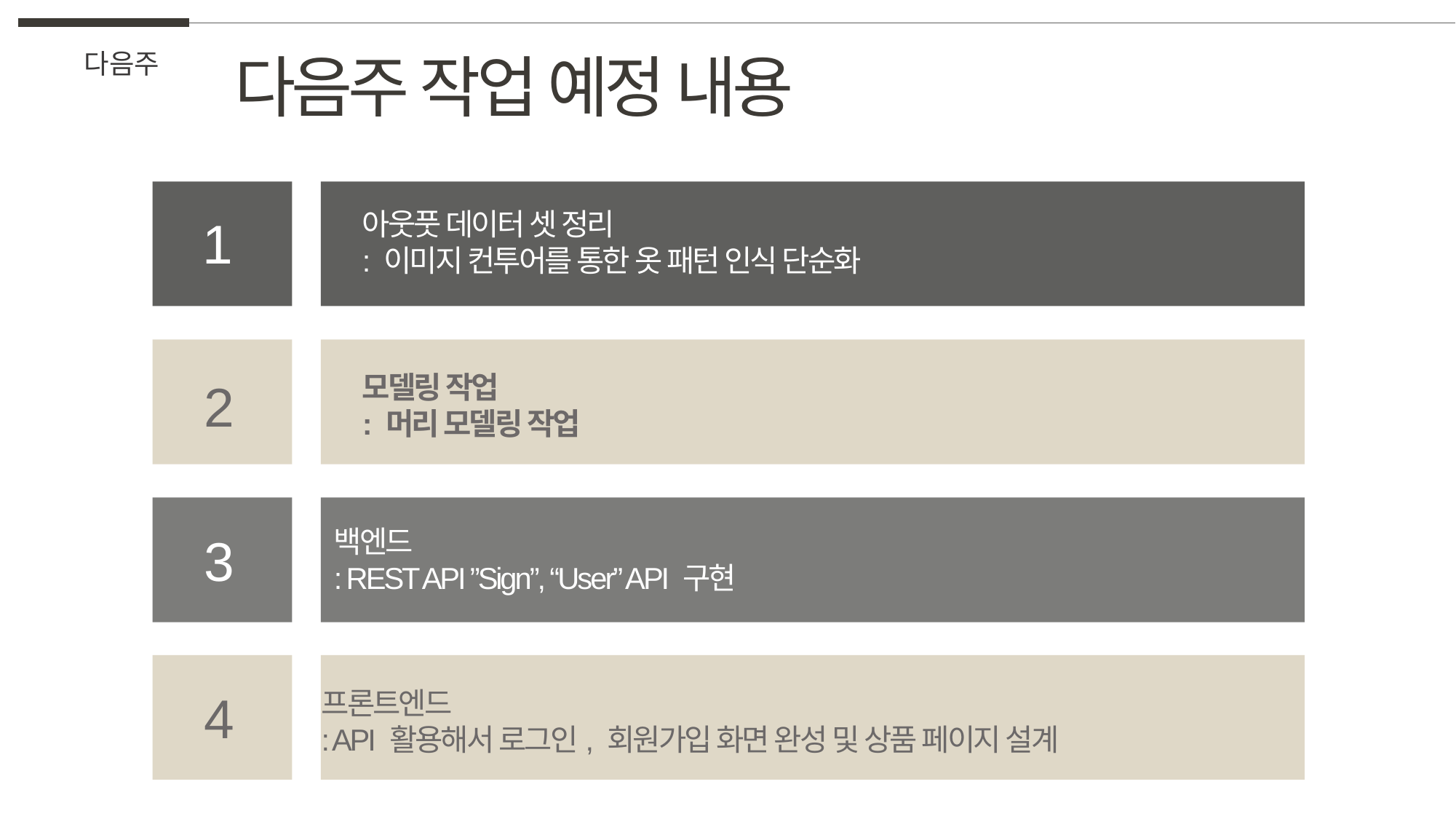

다음주 작업 예정 내용
다음주

아웃풋 데이터 셋 정리
: 이미지 컨투어를 통한 옷 패턴 인식 단순화
1

모델링 작업
: 머리 모델링 작업
2

백엔드
: REST API ”Sign”, “User” API 구현
3

4
프론트엔드
: API 활용해서 로그인, 회원가입 화면 완성 및 상품 페이지 설계